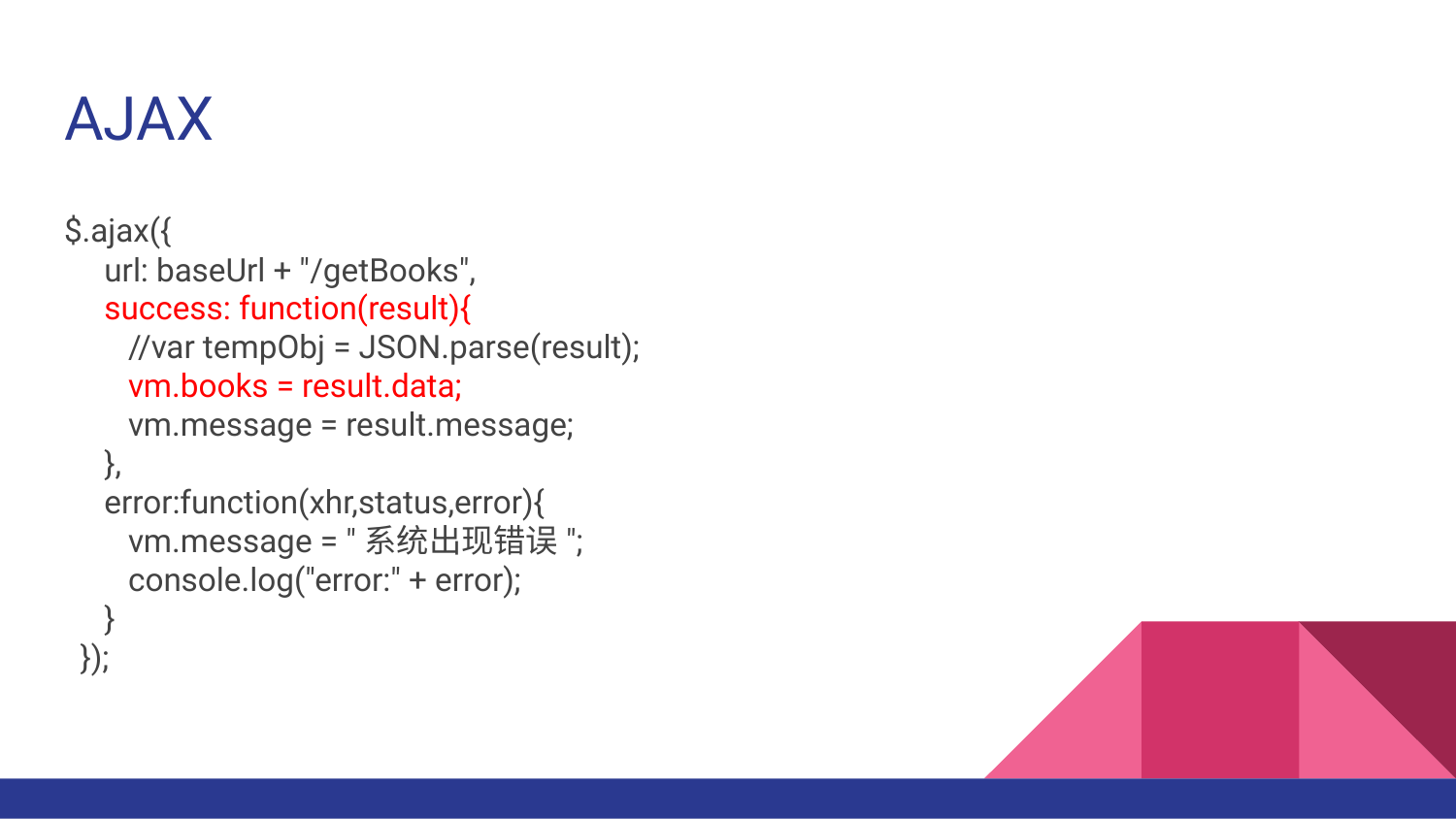

# AJAX
$.ajax({
     url: baseUrl + "/getBooks",
     success: function(result){
        //var tempObj = JSON.parse(result);
        vm.books = result.data;
        vm.message = result.message;
     },
     error:function(xhr,status,error){
        vm.message = "系统出现错误";
        console.log("error:" + error);
     }
  });